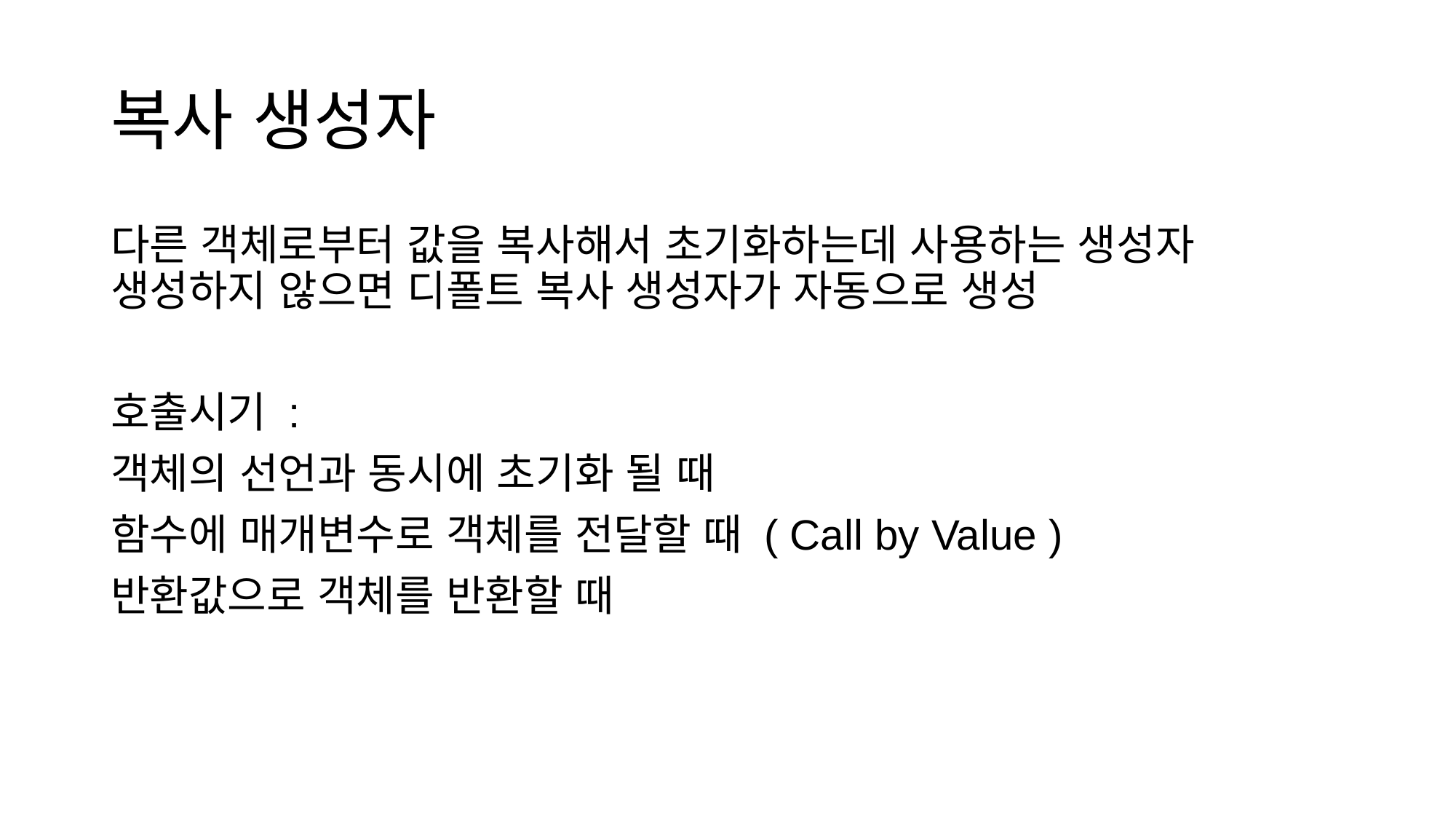

# 복사 생성자
다른 객체로부터 값을 복사해서 초기화하는데 사용하는 생성자
생성하지 않으면 디폴트 복사 생성자가 자동으로 생성

호출시기 :
객체의 선언과 동시에 초기화 될 때
함수에 매개변수로 객체를 전달할 때 ( Call by Value )
반환값으로 객체를 반환할 때